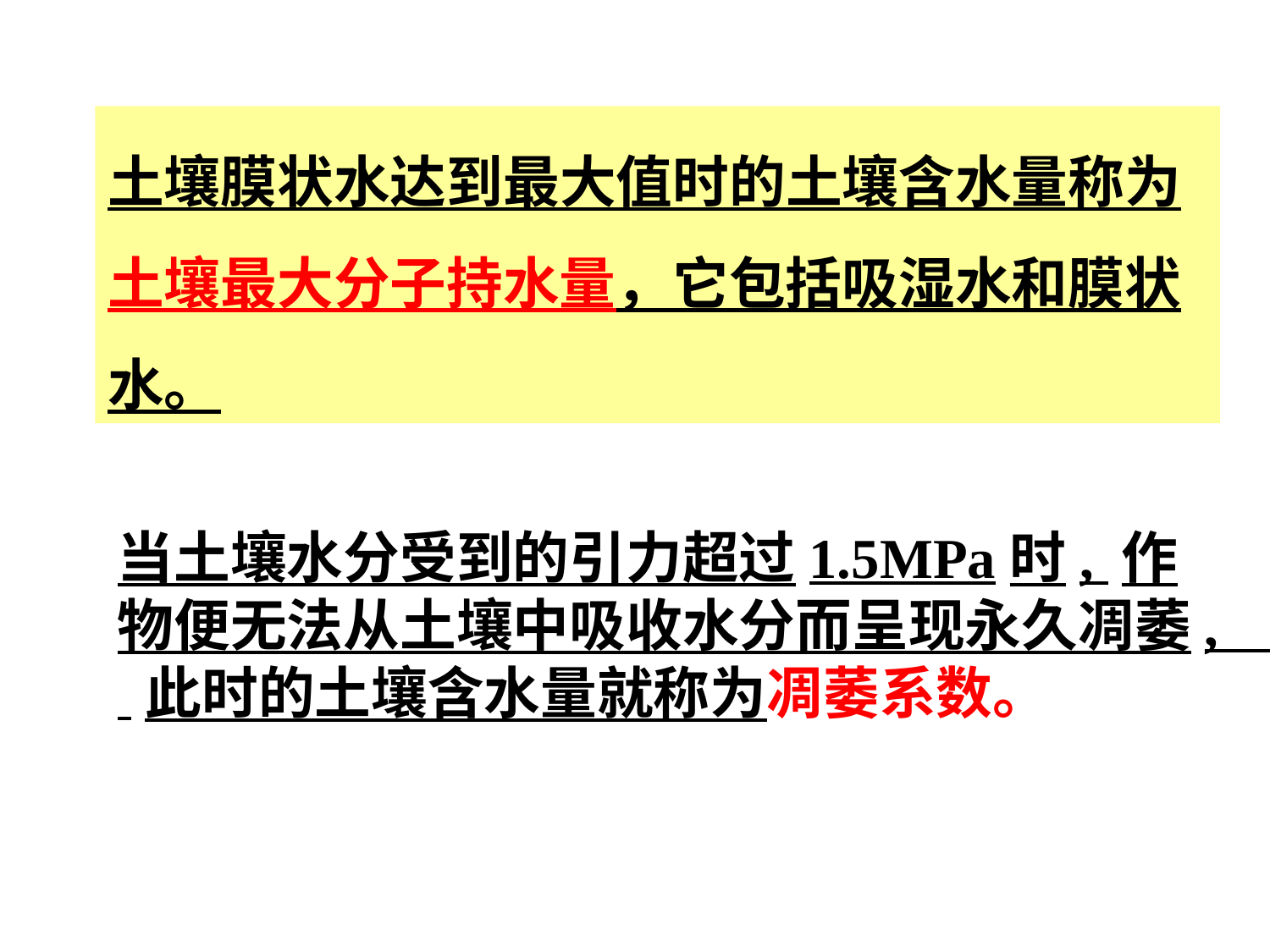

土壤膜状水达到最大值时的土壤含水量称为土壤最大分子持水量，它包括吸湿水和膜状水。
当土壤水分受到的引力超过1.5MPa时, 作物便无法从土壤中吸收水分而呈现永久凋萎, 此时的土壤含水量就称为凋萎系数。